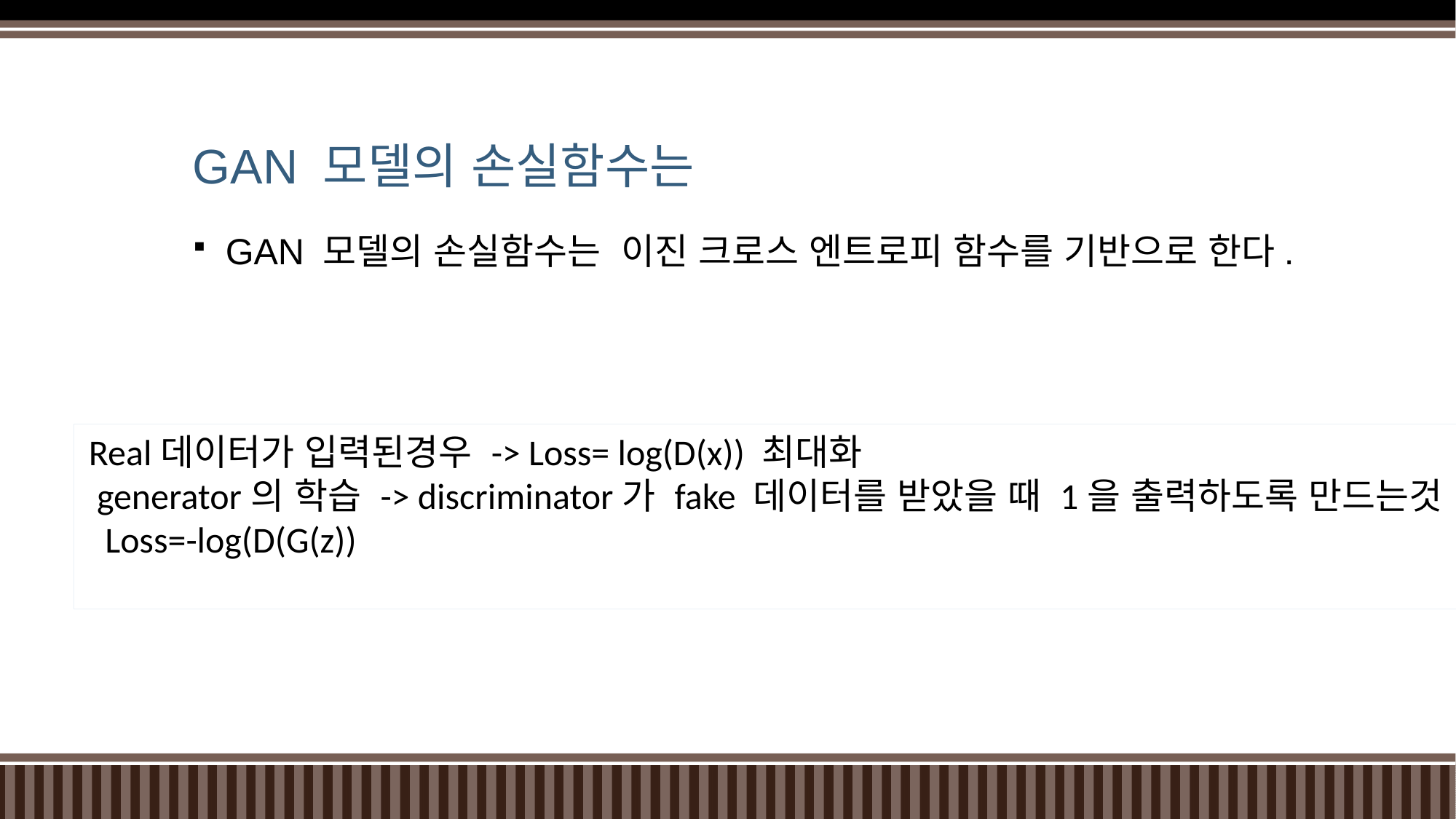

# GAN 모델의 손실함수는
GAN 모델의 손실함수는  이진 크로스 엔트로피 함수를 기반으로 한다.
Real데이터가 입력된경우 -> Loss= log(D(x)) 최대화
 generator의 학습 -> discriminator가 fake 데이터를 받았을 때 1을 출력하도록 만드는것
  Loss=-log(D(G(z))